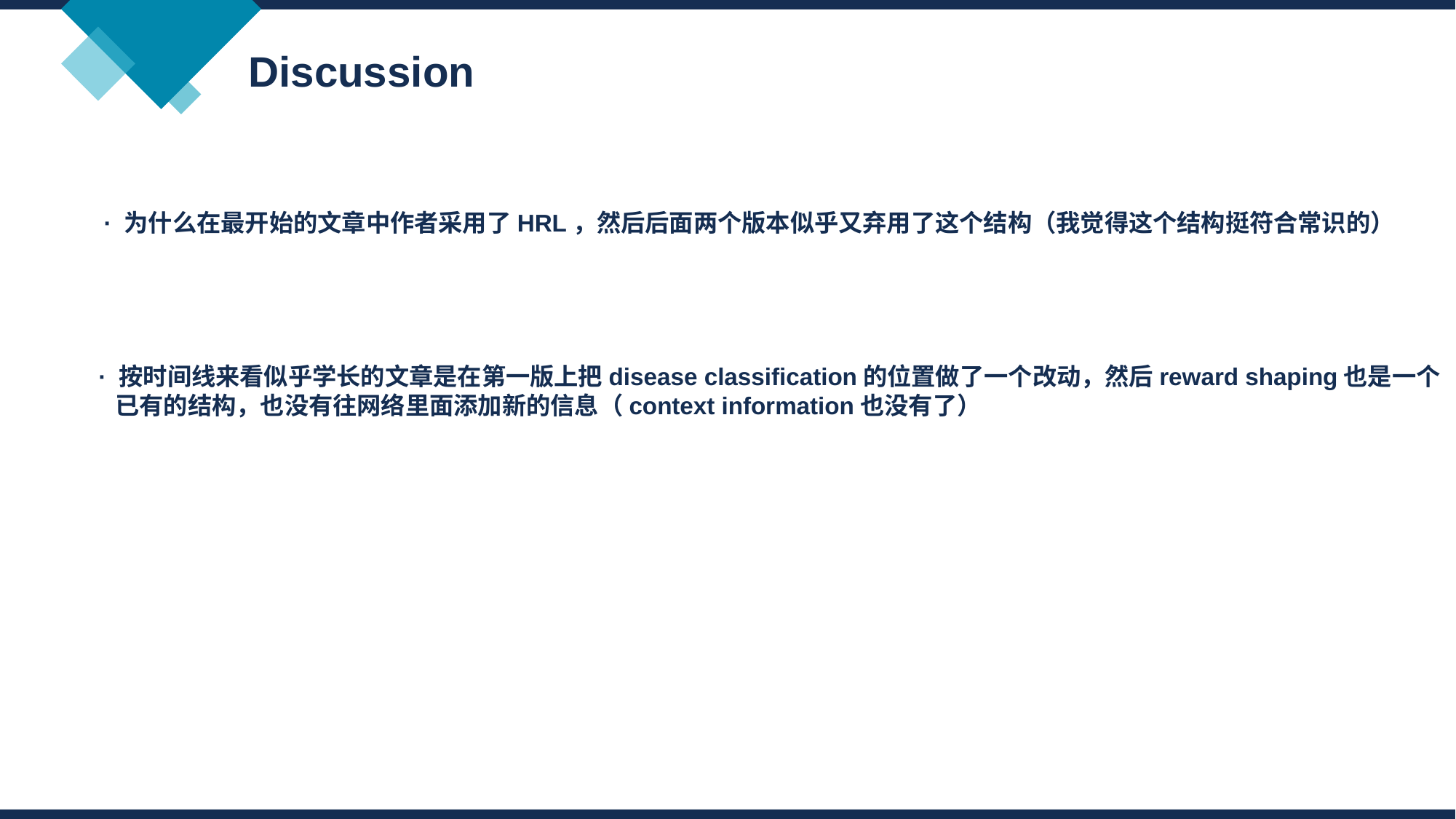

Discussion
· 为什么在最开始的文章中作者采用了HRL，然后后面两个版本似乎又弃用了这个结构（我觉得这个结构挺符合常识的）
· 按时间线来看似乎学长的文章是在第一版上把disease classification的位置做了一个改动，然后reward shaping也是一个
  已有的结构，也没有往网络里面添加新的信息（context information也没有了）